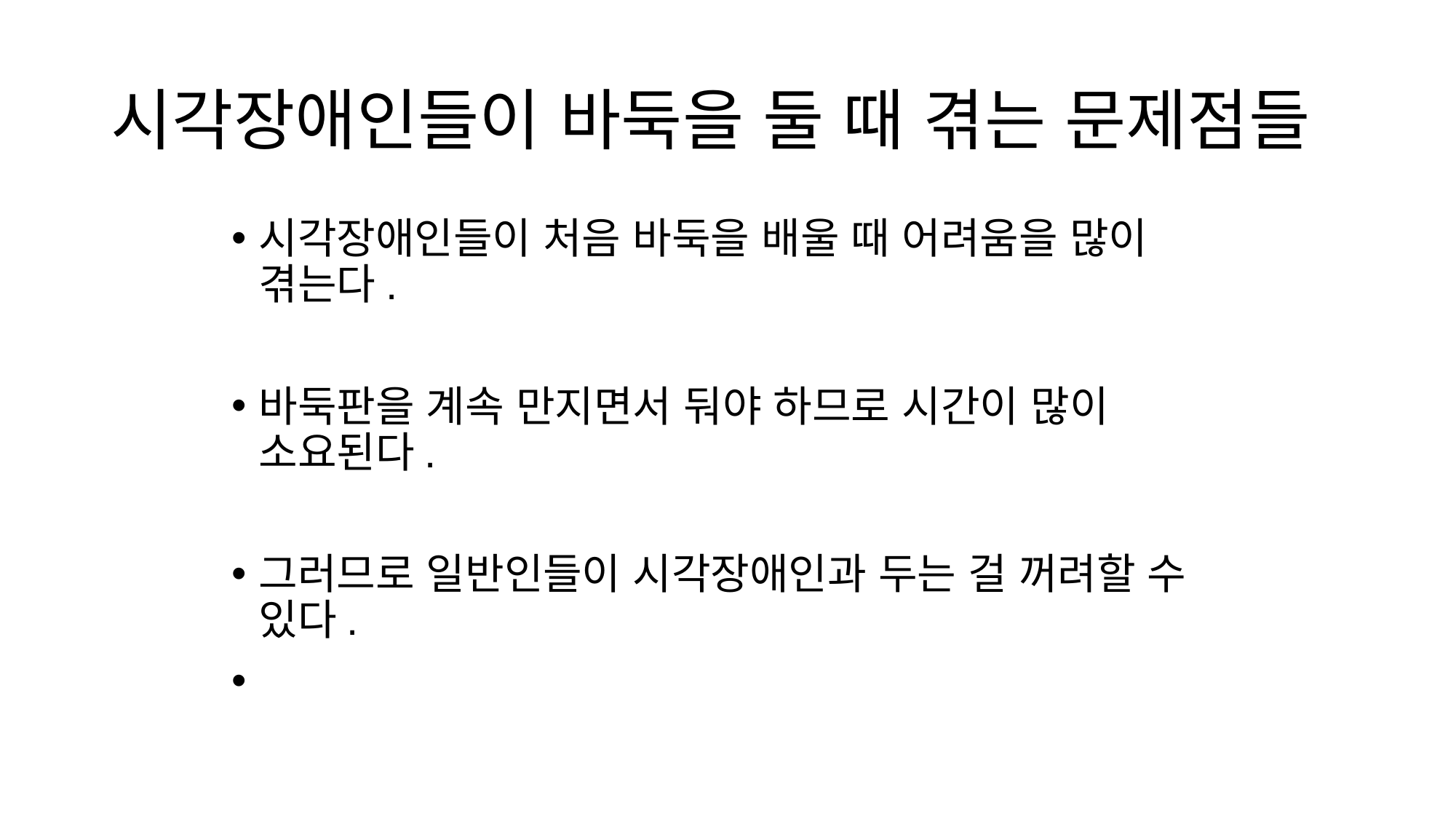

# 시각장애인들이 바둑을 둘 때 겪는 문제점들
시각장애인들이 처음 바둑을 배울 때 어려움을 많이 겪는다.

바둑판을 계속 만지면서 둬야 하므로 시간이 많이 소요된다.

그러므로 일반인들이 시각장애인과 두는 걸 꺼려할 수 있다.